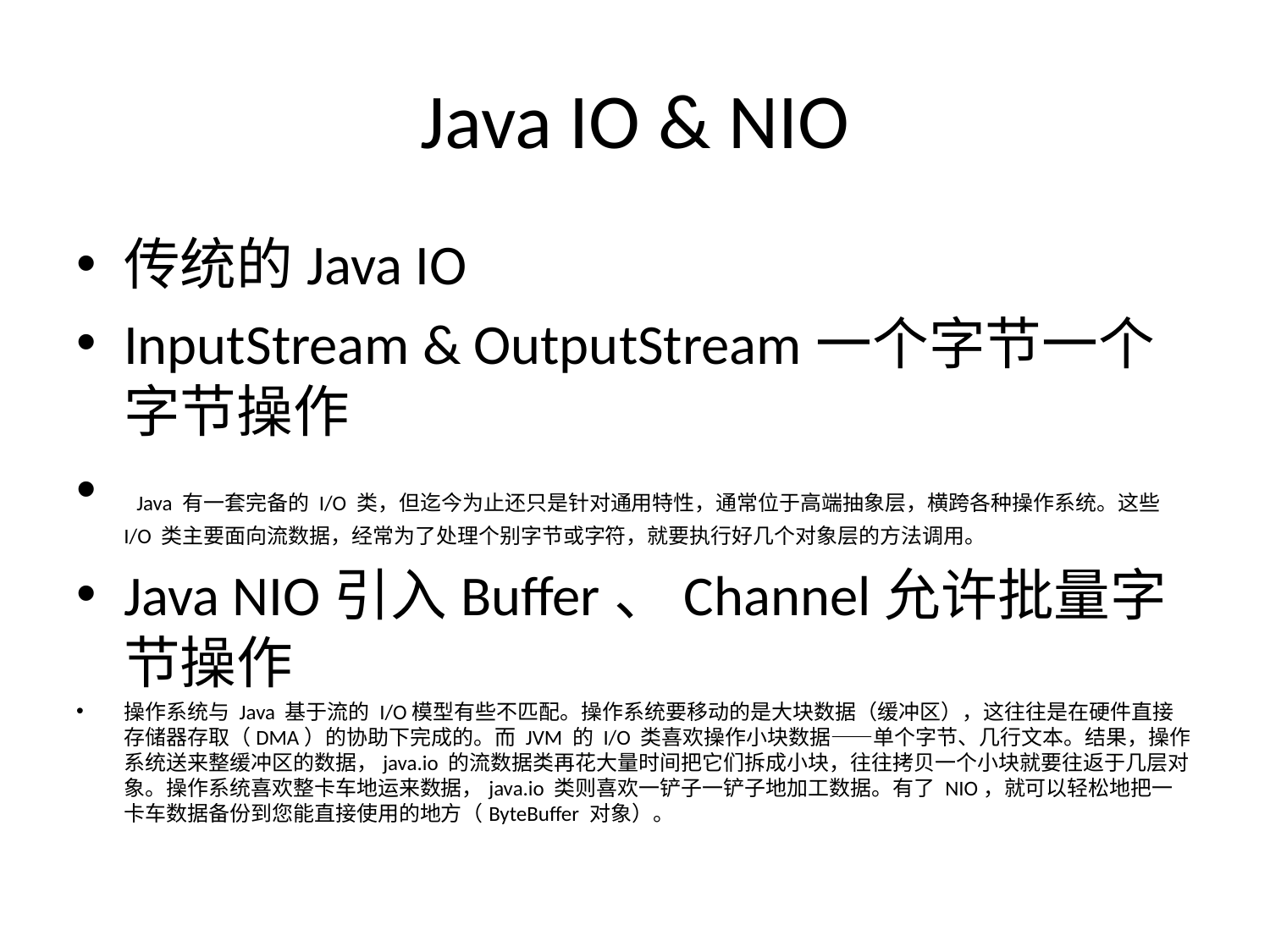

# Java IO & NIO
传统的Java IO
InputStream & OutputStream一个字节一个字节操作
 Java 有一套完备的 I/O 类，但迄今为止还只是针对通用特性，通常位于高端抽象层，横跨各种操作系统。这些 I/O 类主要面向流数据，经常为了处理个别字节或字符，就要执行好几个对象层的方法调用。
Java NIO引入Buffer、Channel允许批量字节操作
操作系统与 Java 基于流的 I/O模型有些不匹配。操作系统要移动的是大块数据（缓冲区），这往往是在硬件直接存储器存取（DMA）的协助下完成的。而 JVM 的 I/O 类喜欢操作小块数据——单个字节、几行文本。结果，操作系统送来整缓冲区的数据，java.io 的流数据类再花大量时间把它们拆成小块，往往拷贝一个小块就要往返于几层对象。操作系统喜欢整卡车地运来数据，java.io 类则喜欢一铲子一铲子地加工数据。有了 NIO，就可以轻松地把一卡车数据备份到您能直接使用的地方（ByteBuffer 对象）。